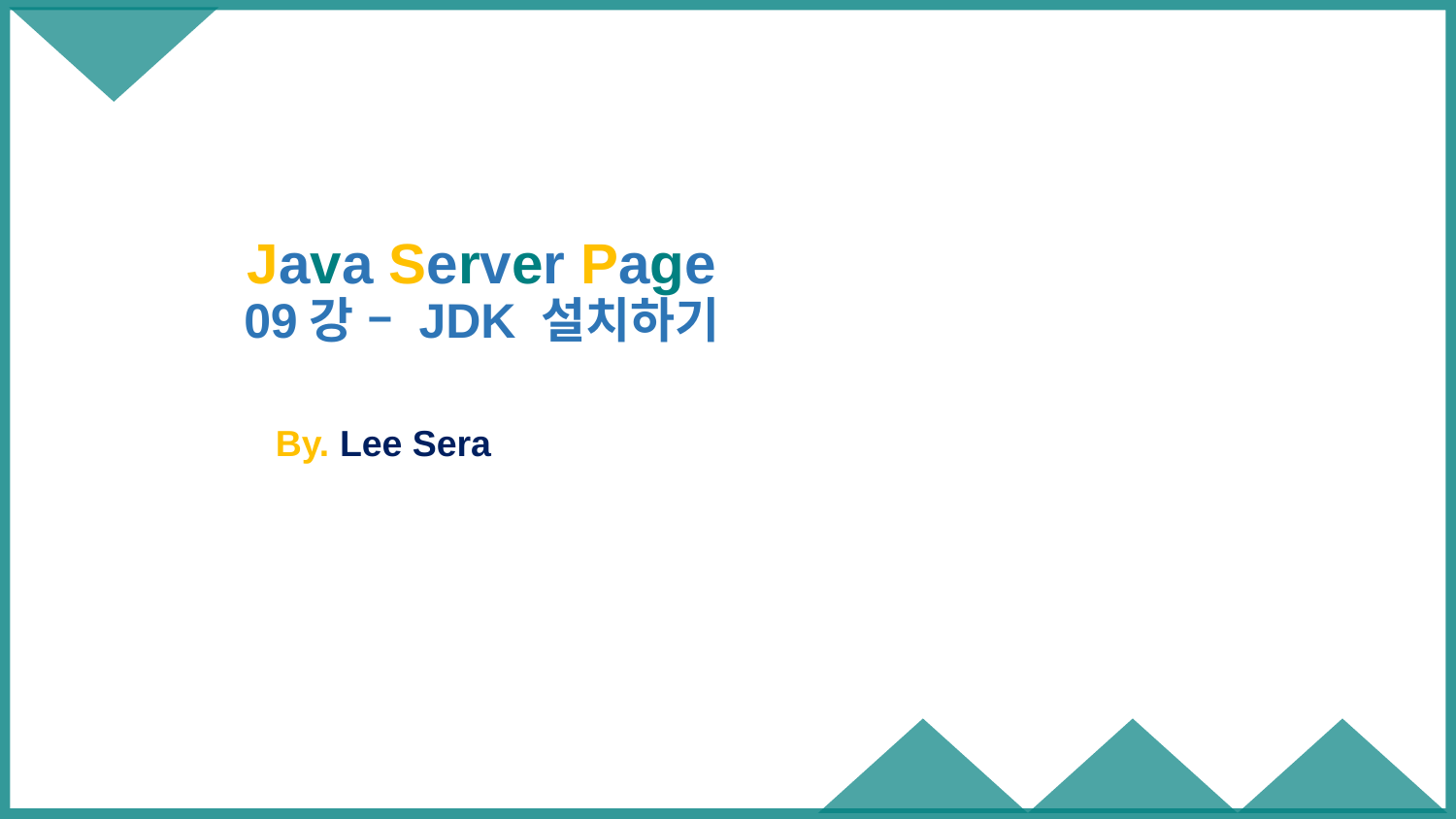

# Java Server Page 09강 – JDK 설치하기
By. Lee Sera